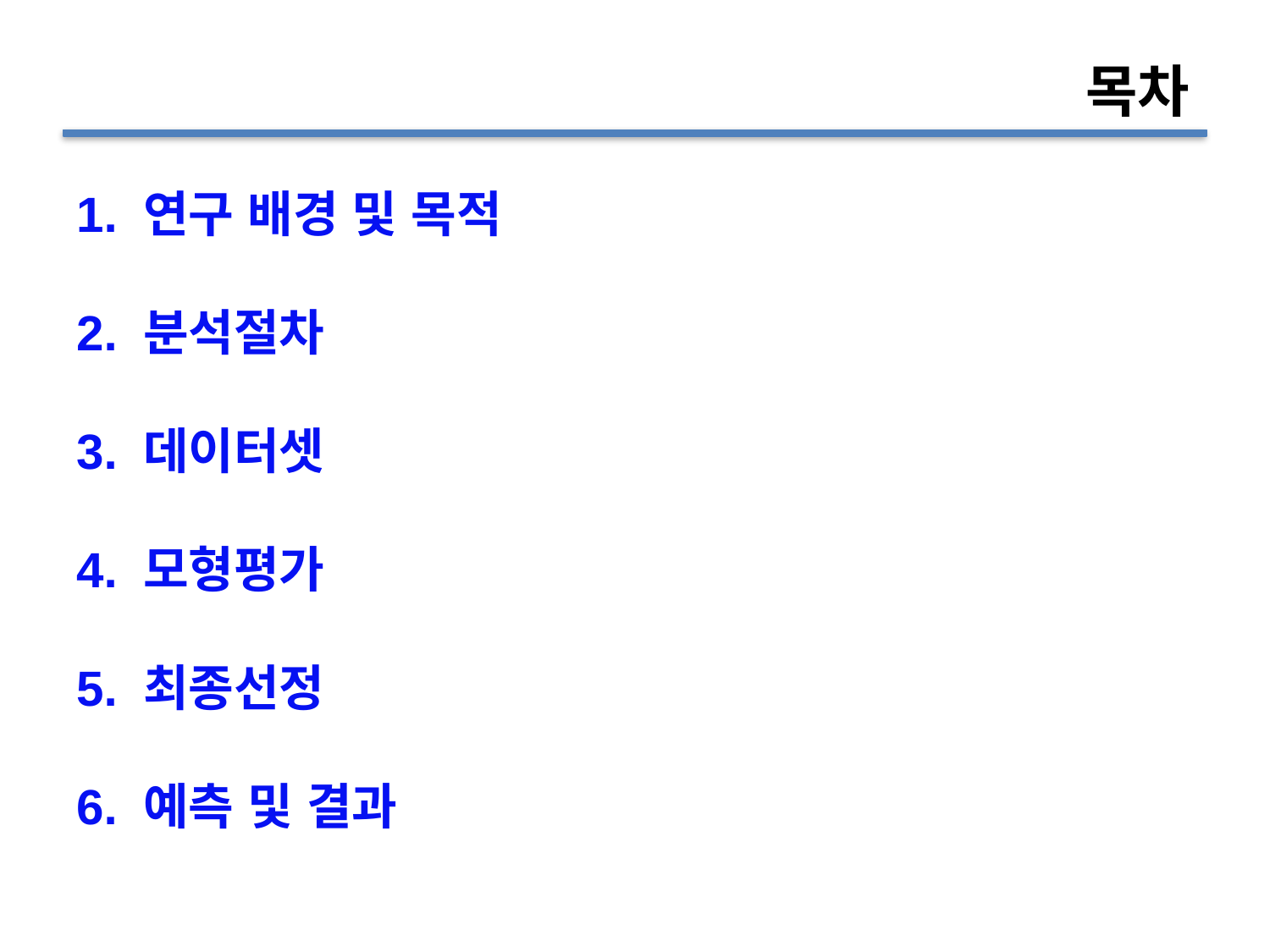

목차

1. 연구 배경 및 목적

2. 분석절차

3. 데이터셋

4. 모형평가

5. 최종선정

6. 예측 및 결과